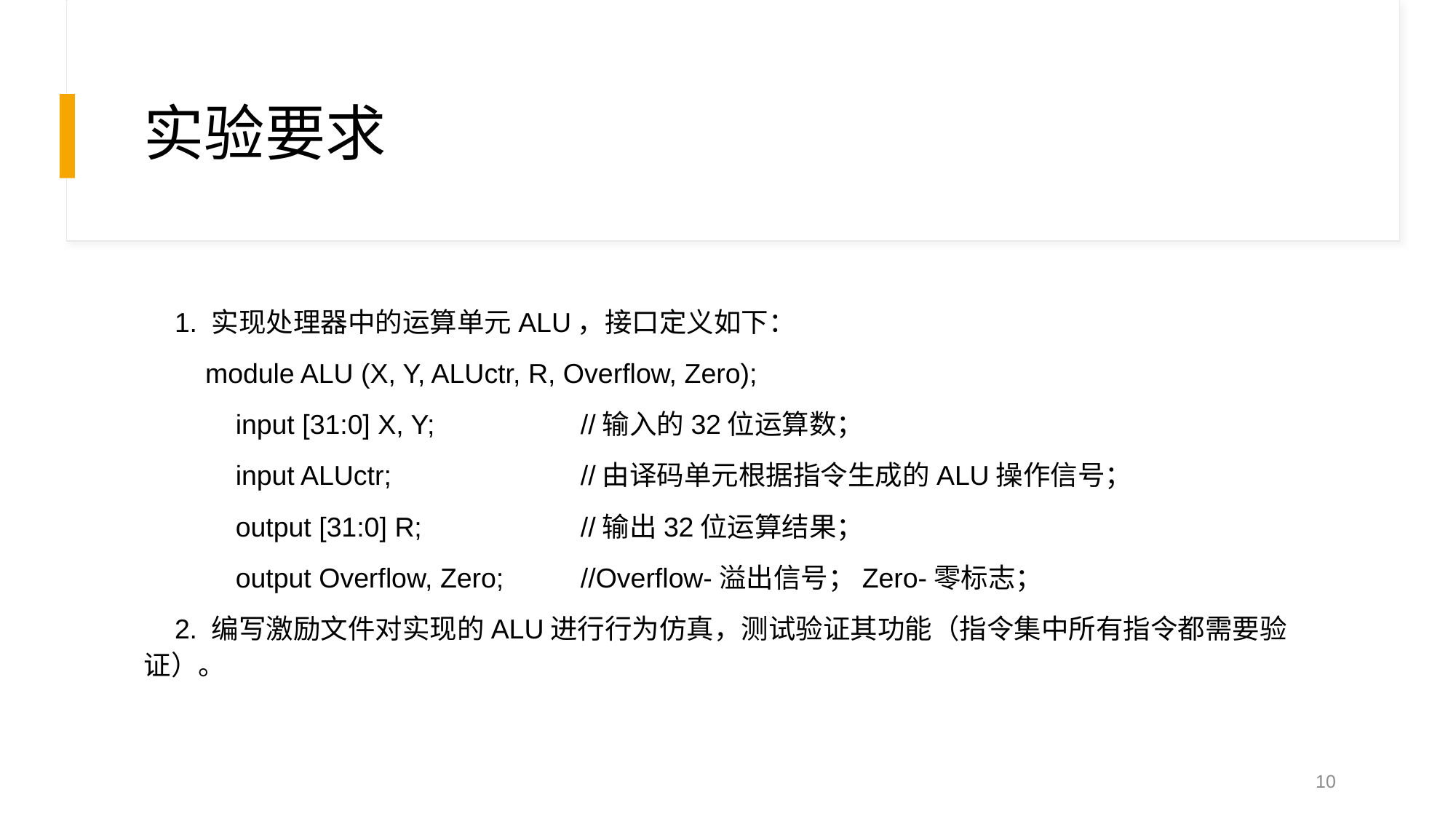

# 实验要求
    1. 实现处理器中的运算单元ALU，接口定义如下：
        module ALU (X, Y, ALUctr, R, Overflow, Zero);
            input [31:0] X, Y;		//输入的32位运算数；
            input ALUctr;		//由译码单元根据指令生成的ALU操作信号；
            output [31:0] R;		//输出32位运算结果；
            output Overflow, Zero;	//Overflow-溢出信号；Zero-零标志；
    2. 编写激励文件对实现的ALU进行行为仿真，测试验证其功能（指令集中所有指令都需要验证）。
10